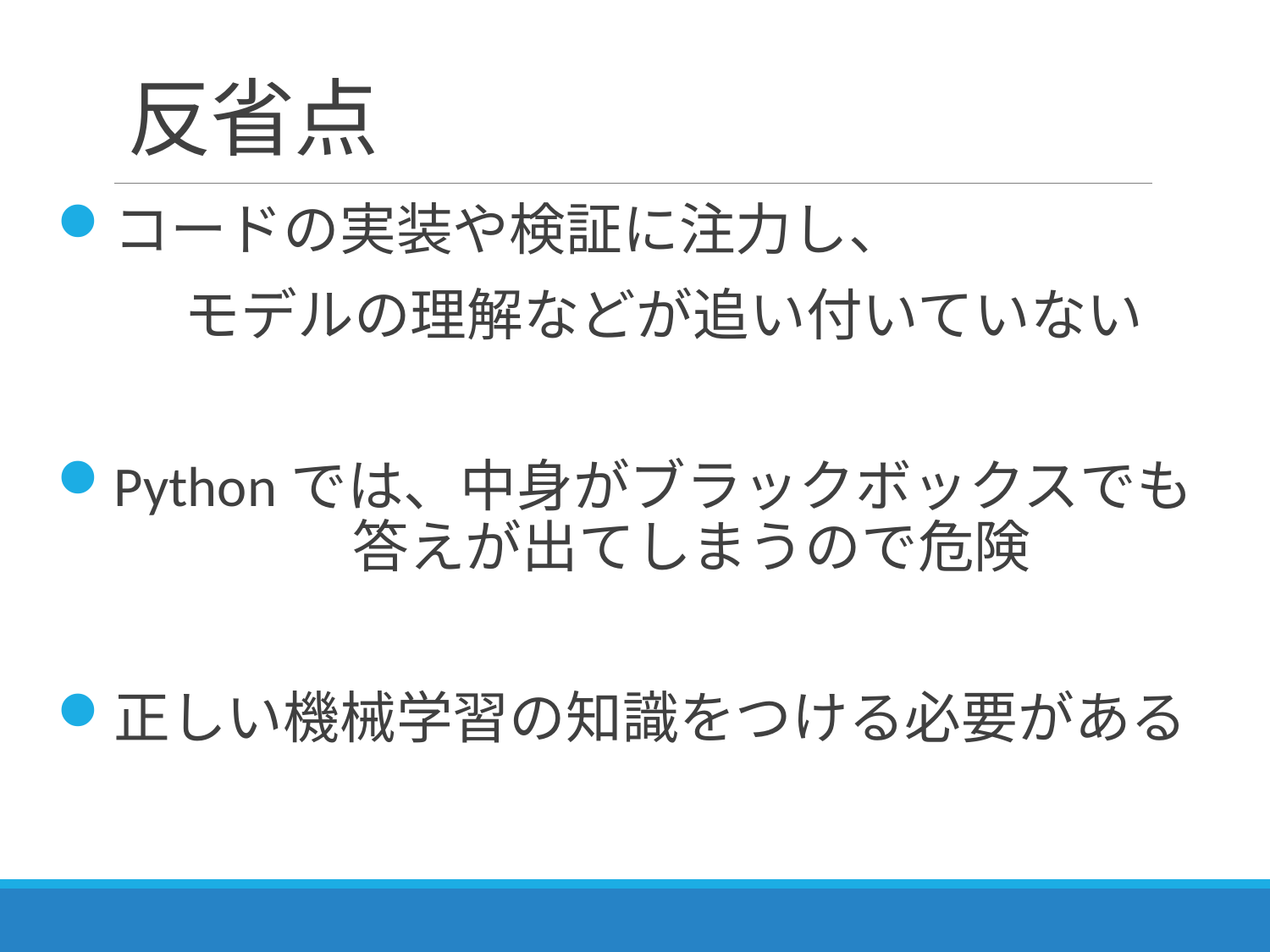

# 反省点
コードの実装や検証に注力し、
	モデルの理解などが追い付いていない

Pythonでは、中身がブラックボックスでも　　　　　答えが出てしまうので危険

正しい機械学習の知識をつける必要がある